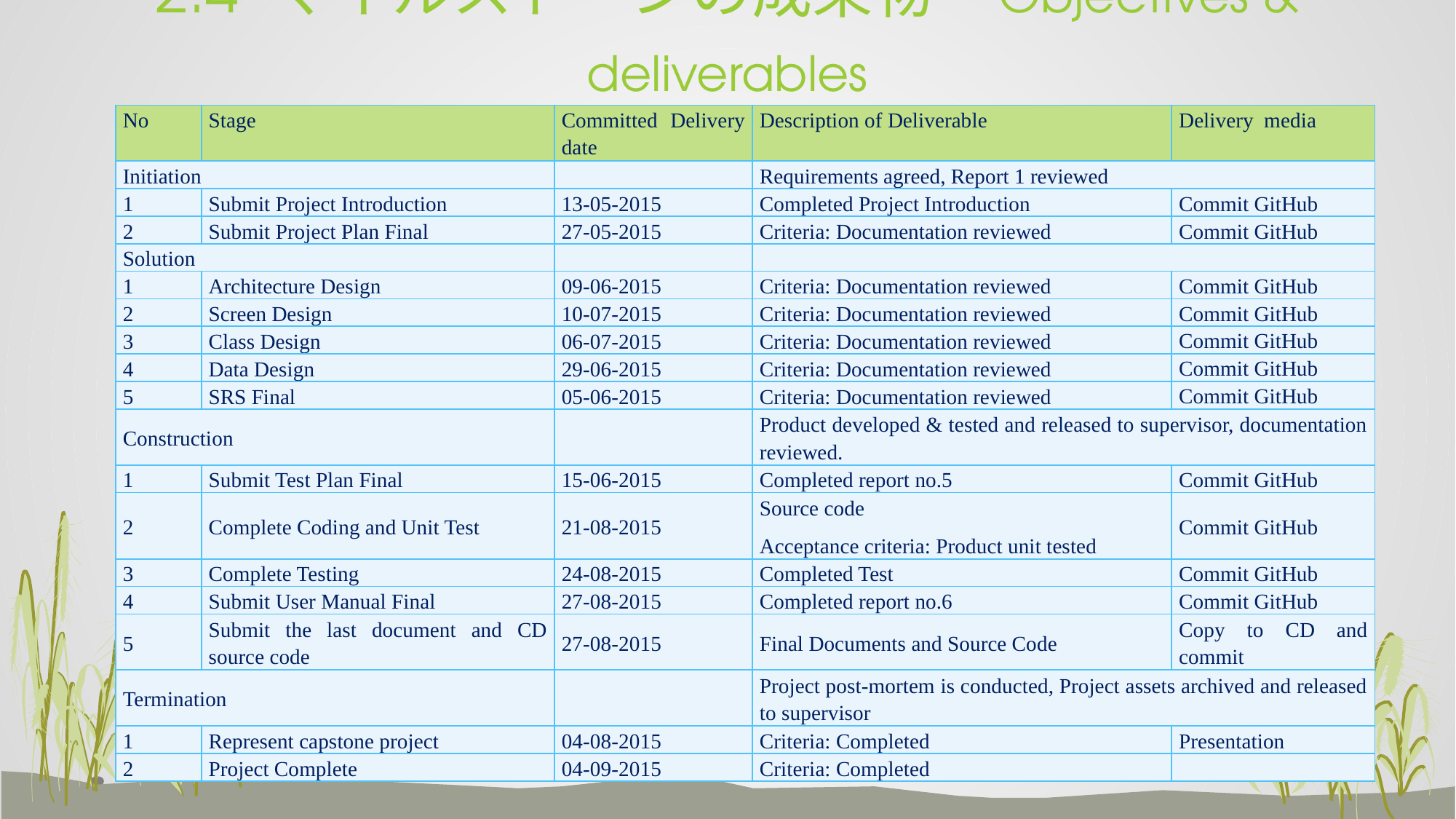

# 2.4 マイルストーンの成果物 - Objectives & deliverables
| No | Stage | Committed Delivery date | Description of Deliverable | Delivery media |
| --- | --- | --- | --- | --- |
| Initiation |  |  | Requirements agreed, Report 1 reviewed |  |
| 1 | Submit Project Introduction | 13-05-2015 | Completed Project Introduction | Commit GitHub |
| 2 | Submit Project Plan Final | 27-05-2015 | Criteria: Documentation reviewed | Commit GitHub |
| Solution |  |  |  |  |
| 1 | Architecture Design | 09-06-2015 | Criteria: Documentation reviewed | Commit GitHub |
| 2 | Screen Design | 10-07-2015 | Criteria: Documentation reviewed | Commit GitHub |
| 3 | Class Design | 06-07-2015 | Criteria: Documentation reviewed | Commit GitHub |
| 4 | Data Design | 29-06-2015 | Criteria: Documentation reviewed | Commit GitHub |
| 5 | SRS Final | 05-06-2015 | Criteria: Documentation reviewed | Commit GitHub |
| Construction |  |  | Product developed & tested and released to supervisor, documentation reviewed. |  |
| 1 | Submit Test Plan Final | 15-06-2015 | Completed report no.5 | Commit GitHub |
| 2 | Complete Coding and Unit Test | 21-08-2015 | Source code Acceptance criteria: Product unit tested | Commit GitHub |
| 3 | Complete Testing | 24-08-2015 | Completed Test | Commit GitHub |
| 4 | Submit User Manual Final | 27-08-2015 | Completed report no.6 | Commit GitHub |
| 5 | Submit the last document and CD source code | 27-08-2015 | Final Documents and Source Code | Copy to CD and commit |
| Termination |  |  | Project post-mortem is conducted, Project assets archived and released to supervisor |  |
| 1 | Represent capstone project | 04-08-2015 | Criteria: Completed | Presentation |
| 2 | Project Complete | 04-09-2015 | Criteria: Completed |  |